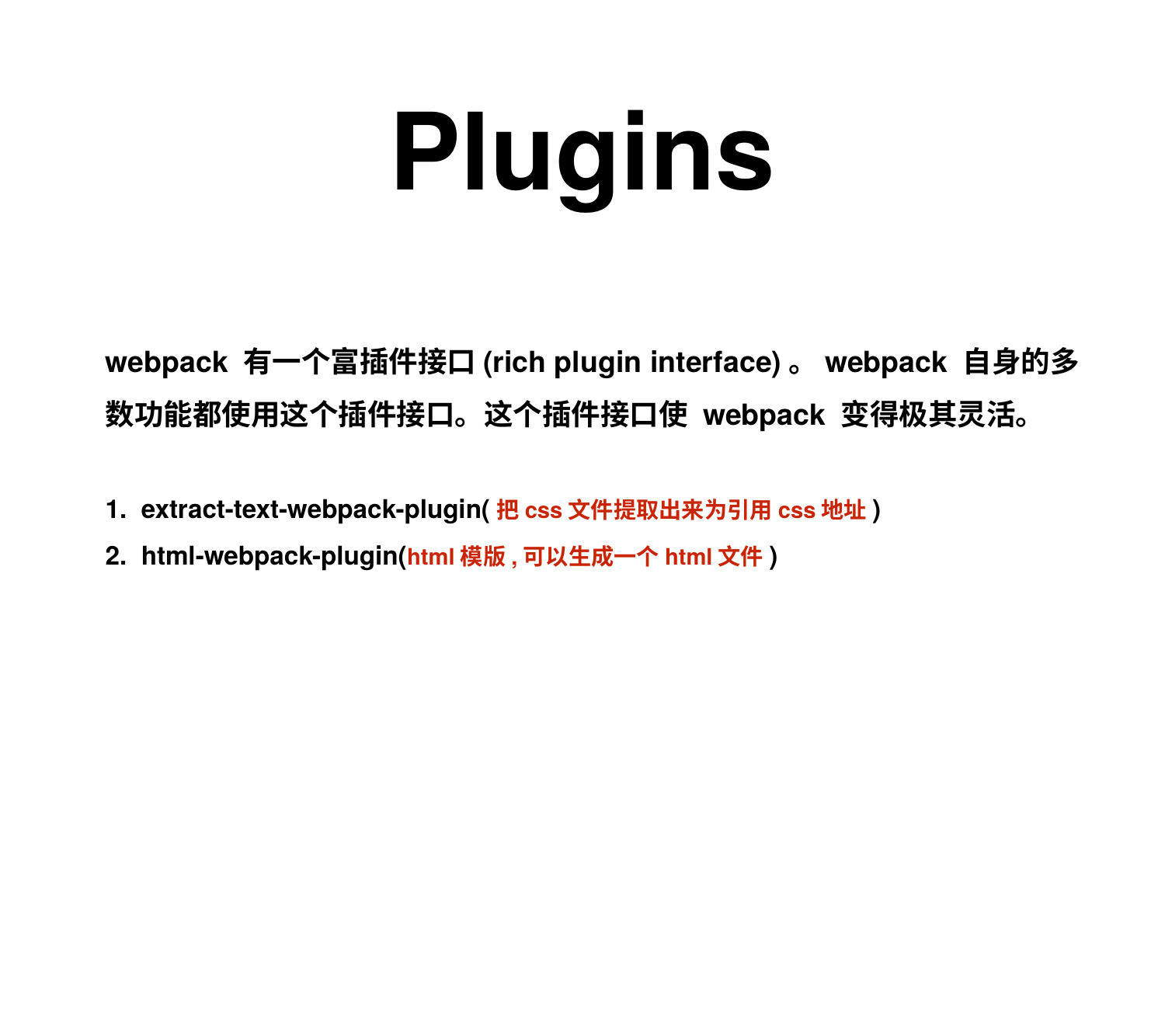

# Plugins
webpack 有一个富插件接口(rich plugin interface)。webpack 自身的多数功能都使用这个插件接口。这个插件接口使 webpack 变得极其灵活。

extract-text-webpack-plugin(把css文件提取出来为引用css地址)
html-webpack-plugin(html模版,可以生成一个html文件)